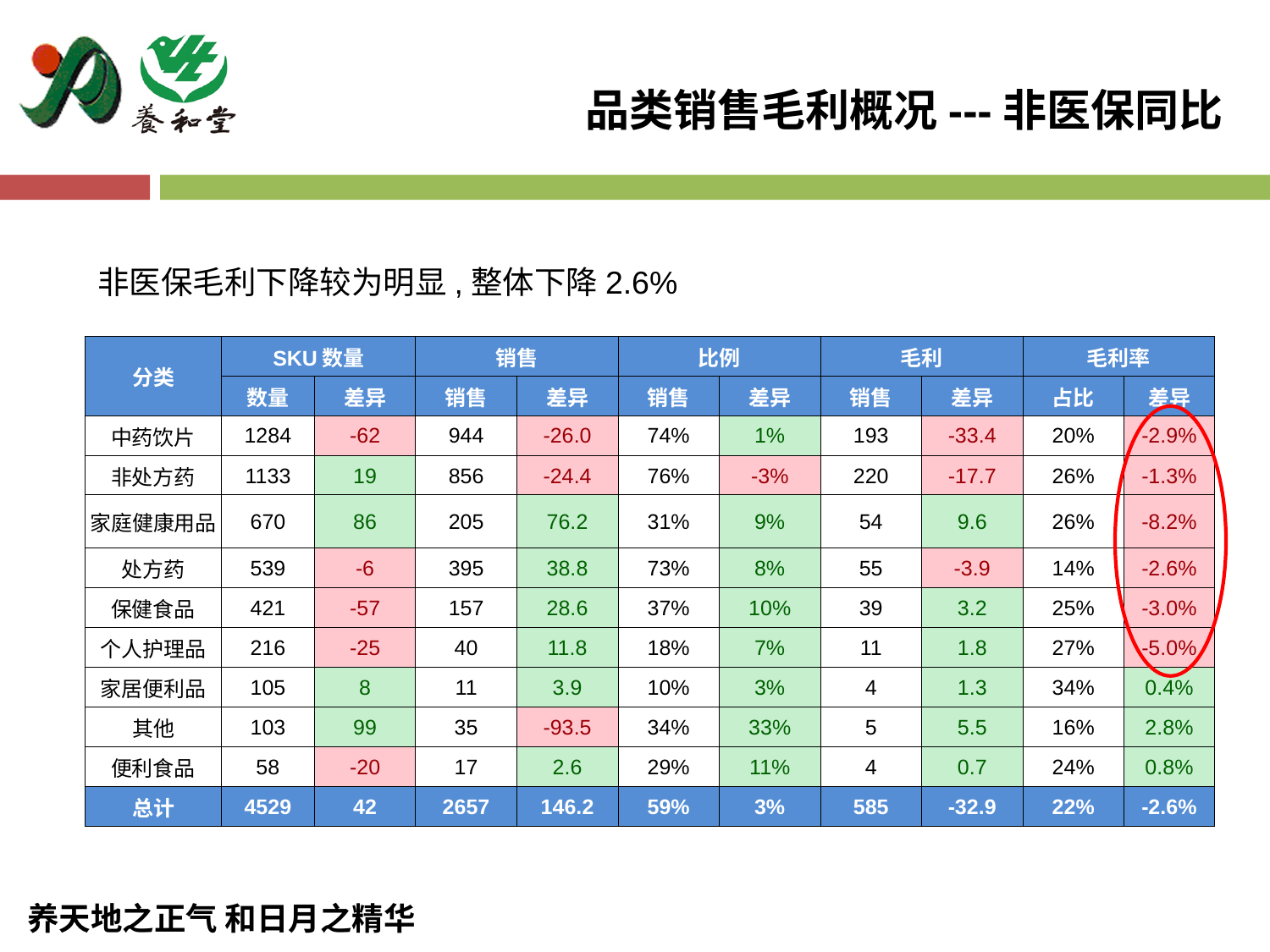

品类销售毛利概况---非医保同比
非医保毛利下降较为明显,整体下降2.6%
| 分类 | SKU数量 |  | 销售 |  | 比例 |  | 毛利 |  | 毛利率 |  |
| --- | --- | --- | --- | --- | --- | --- | --- | --- | --- | --- |
|  | 数量 | 差异 | 销售 | 差异 | 销售 | 差异 | 销售 | 差异 | 占比 | 差异 |
| 中药饮片 | 1284 | -62 | 944 | -26.0 | 74% | 1% | 193 | -33.4 | 20% | -2.9% |
| 非处方药 | 1133 | 19 | 856 | -24.4 | 76% | -3% | 220 | -17.7 | 26% | -1.3% |
| 家庭健康用品 | 670 | 86 | 205 | 76.2 | 31% | 9% | 54 | 9.6 | 26% | -8.2% |
| 处方药 | 539 | -6 | 395 | 38.8 | 73% | 8% | 55 | -3.9 | 14% | -2.6% |
| 保健食品 | 421 | -57 | 157 | 28.6 | 37% | 10% | 39 | 3.2 | 25% | -3.0% |
| 个人护理品 | 216 | -25 | 40 | 11.8 | 18% | 7% | 11 | 1.8 | 27% | -5.0% |
| 家居便利品 | 105 | 8 | 11 | 3.9 | 10% | 3% | 4 | 1.3 | 34% | 0.4% |
| 其他 | 103 | 99 | 35 | -93.5 | 34% | 33% | 5 | 5.5 | 16% | 2.8% |
| 便利食品 | 58 | -20 | 17 | 2.6 | 29% | 11% | 4 | 0.7 | 24% | 0.8% |
| 总计 | 4529 | 42 | 2657 | 146.2 | 59% | 3% | 585 | -32.9 | 22% | -2.6% |